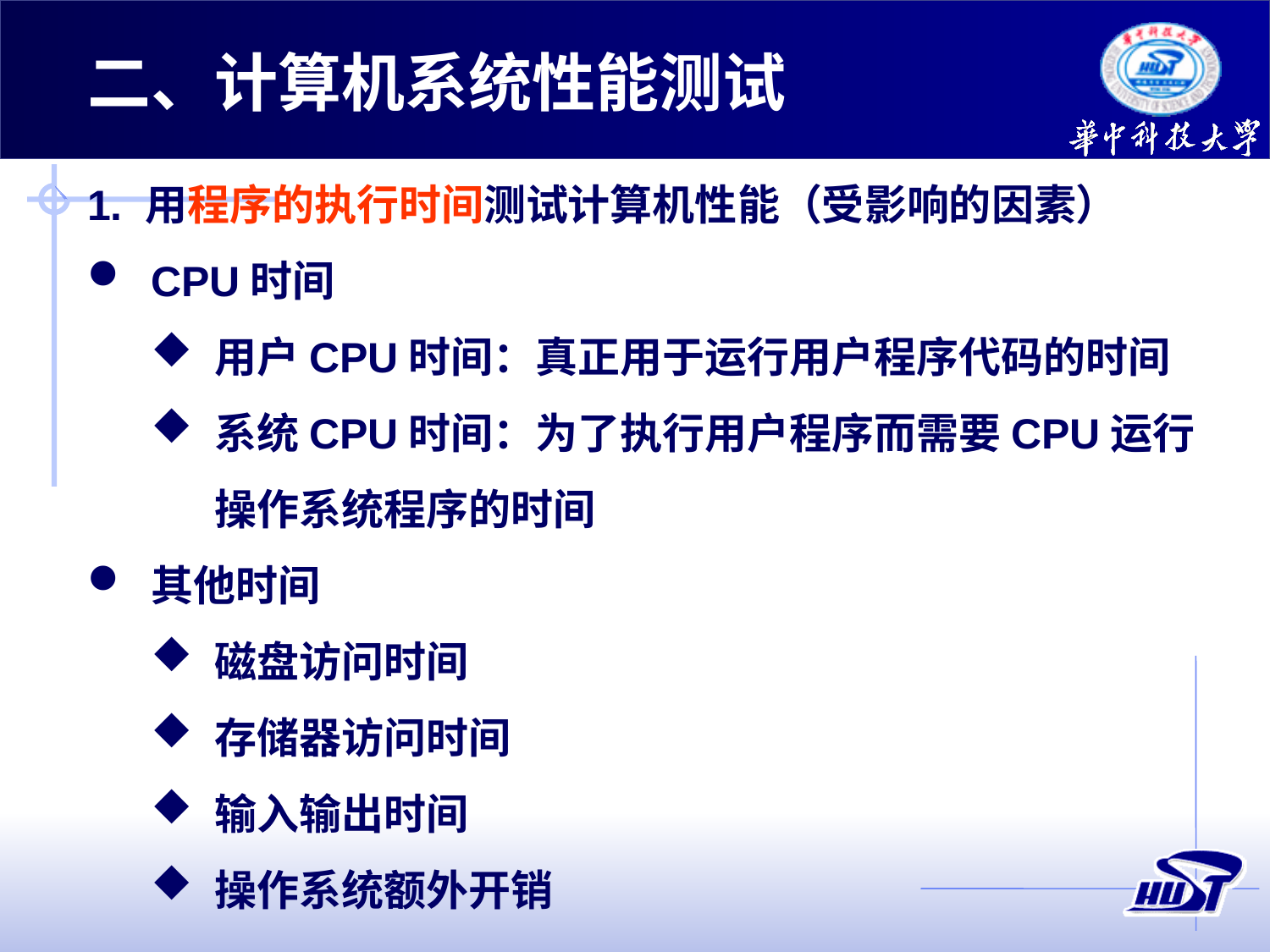

二、计算机系统性能测试
1. 用程序的执行时间测试计算机性能（受影响的因素）
CPU时间
用户CPU时间：真正用于运行用户程序代码的时间
系统CPU时间：为了执行用户程序而需要CPU运行操作系统程序的时间
其他时间
磁盘访问时间
存储器访问时间
输入输出时间
操作系统额外开销